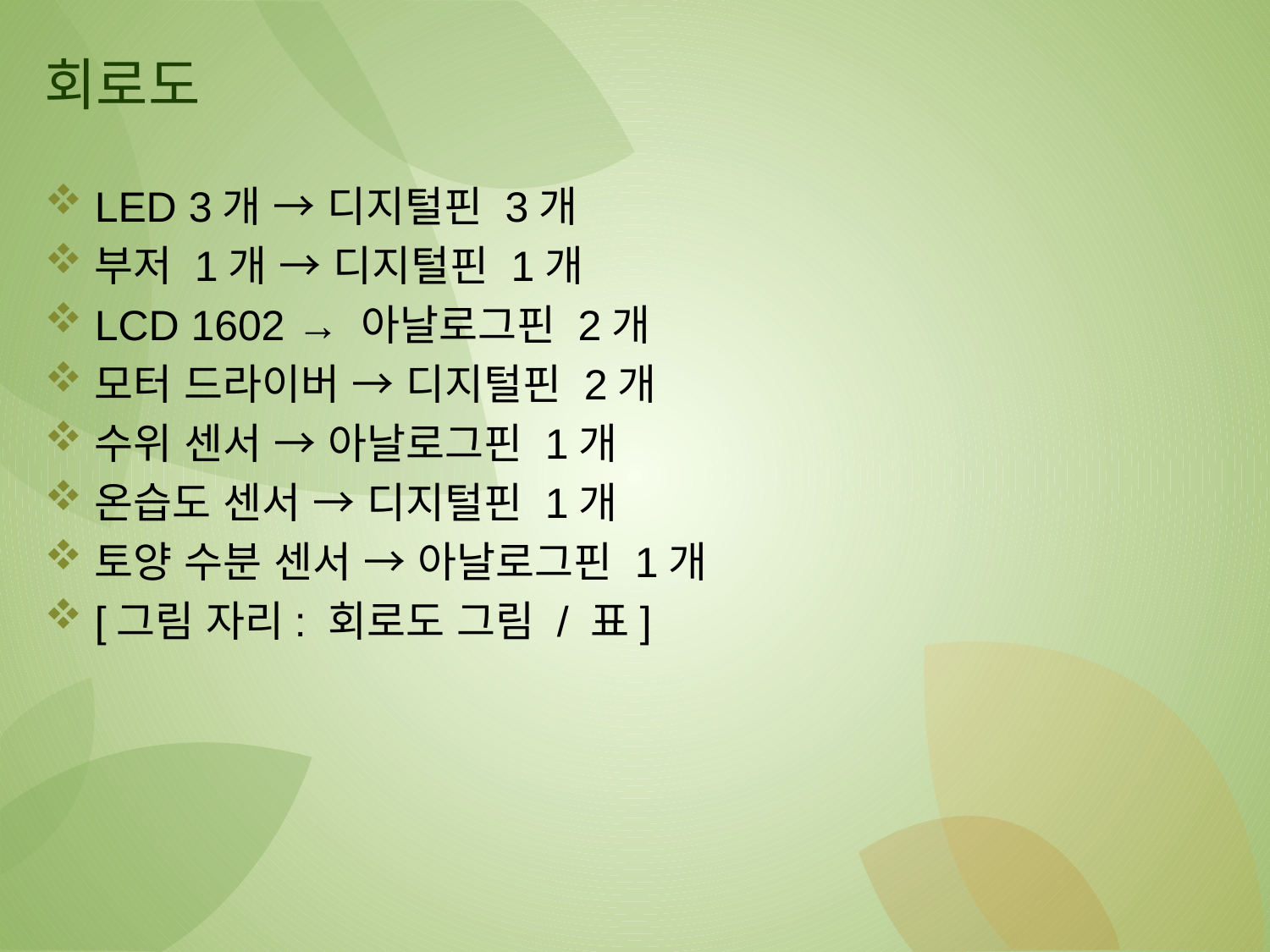

# 회로도
LED 3개 → 디지털핀 3개
부저 1개 → 디지털핀 1개
LCD 1602 → 아날로그핀 2개
모터 드라이버 → 디지털핀 2개
수위 센서 → 아날로그핀 1개
온습도 센서 → 디지털핀 1개
토양 수분 센서 → 아날로그핀 1개
[그림 자리: 회로도 그림 / 표]